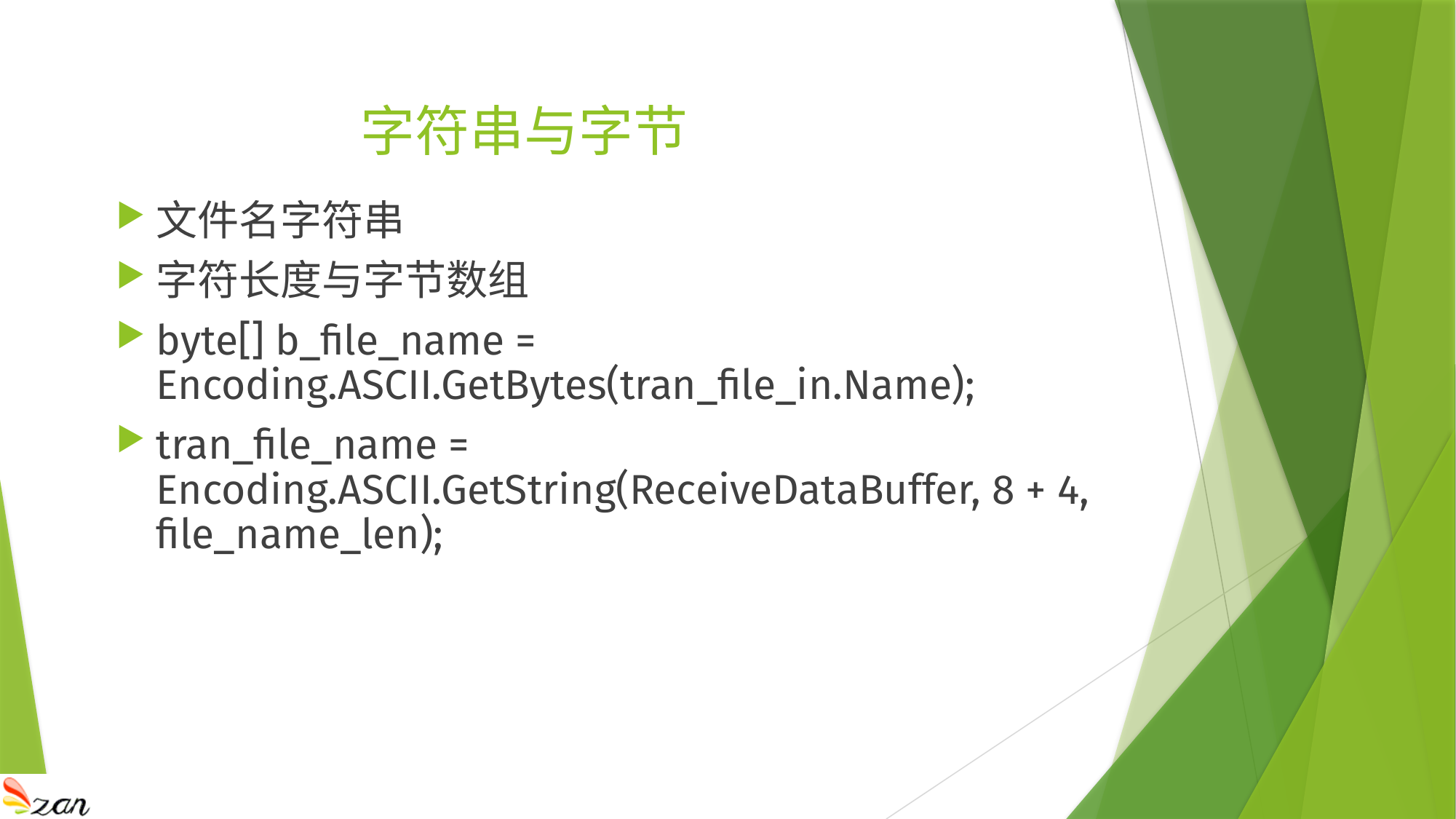

# 字符串与字节
文件名字符串
字符长度与字节数组
byte[] b_file_name = Encoding.ASCII.GetBytes(tran_file_in.Name);
tran_file_name = Encoding.ASCII.GetString(ReceiveDataBuffer, 8 + 4, file_name_len);